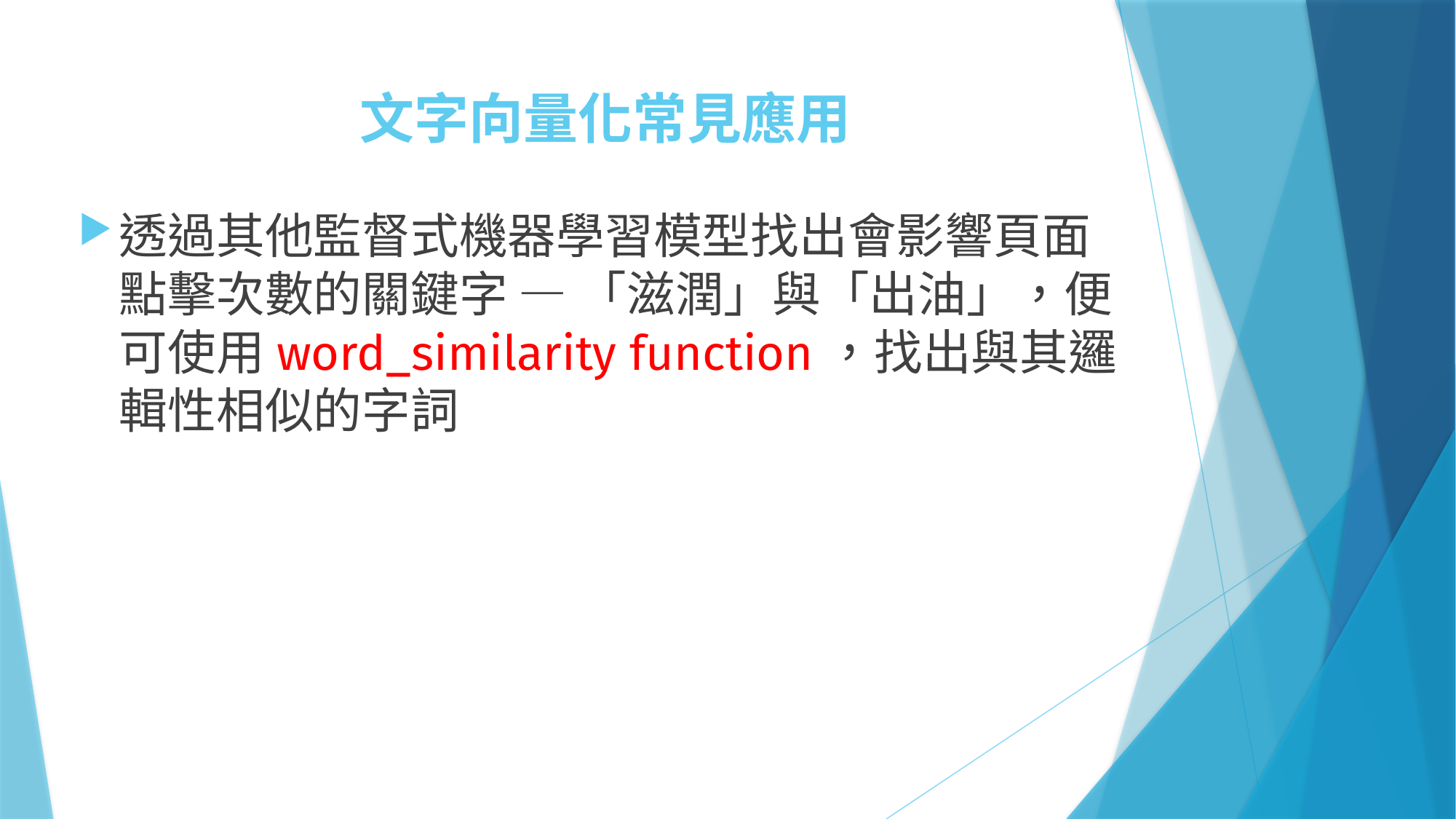

# 文字向量化常見應用
透過其他監督式機器學習模型找出會影響頁面點擊次數的關鍵字 — 「滋潤」與「出油」，便可使用word_similarity function，找出與其邏輯性相似的字詞